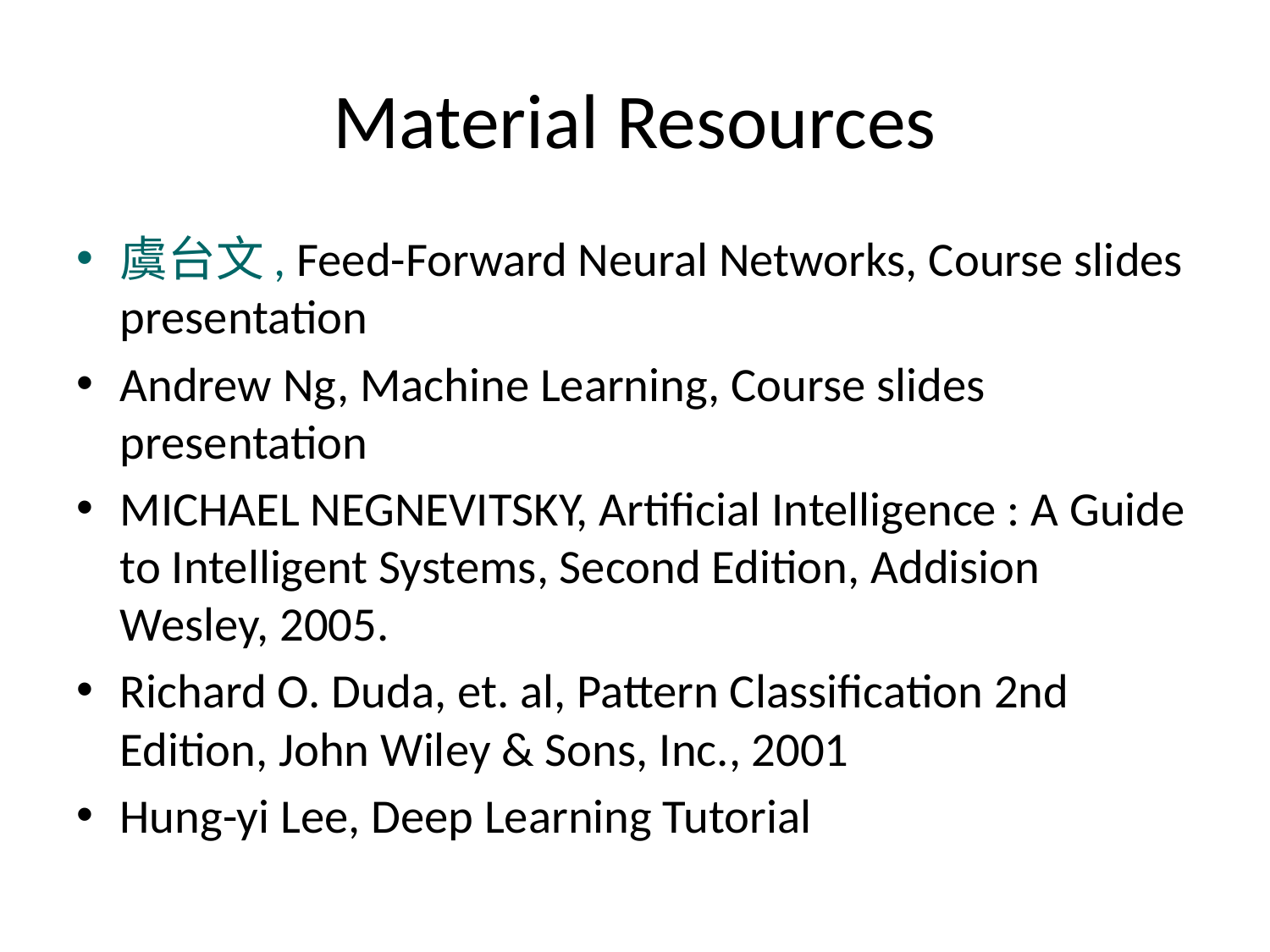

# Material Resources
虞台文, Feed-Forward Neural Networks, Course slides presentation
Andrew Ng, Machine Learning, Course slides presentation
MICHAEL NEGNEVITSKY, Artificial Intelligence : A Guide to Intelligent Systems, Second Edition, Addision Wesley, 2005.
Richard O. Duda, et. al, Pattern Classification 2nd Edition, John Wiley & Sons, Inc., 2001
Hung-yi Lee, Deep Learning Tutorial